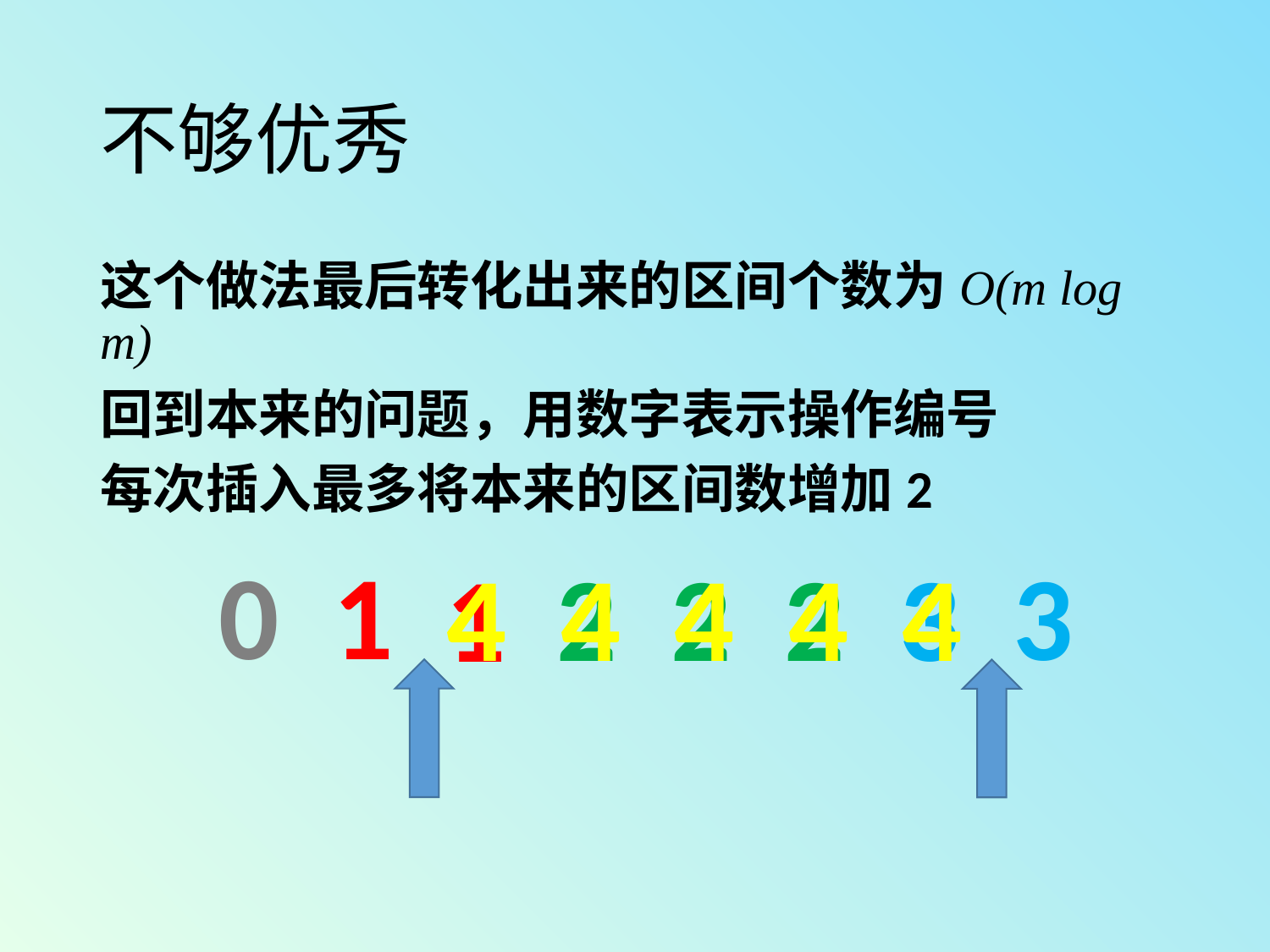

# 不够优秀
这个做法最后转化出来的区间个数为O(m log⁡ m)
回到本来的问题，用数字表示操作编号
每次插入最多将本来的区间数增加2
0  1
3
4  4  4  4  4
2  2  2  3
1